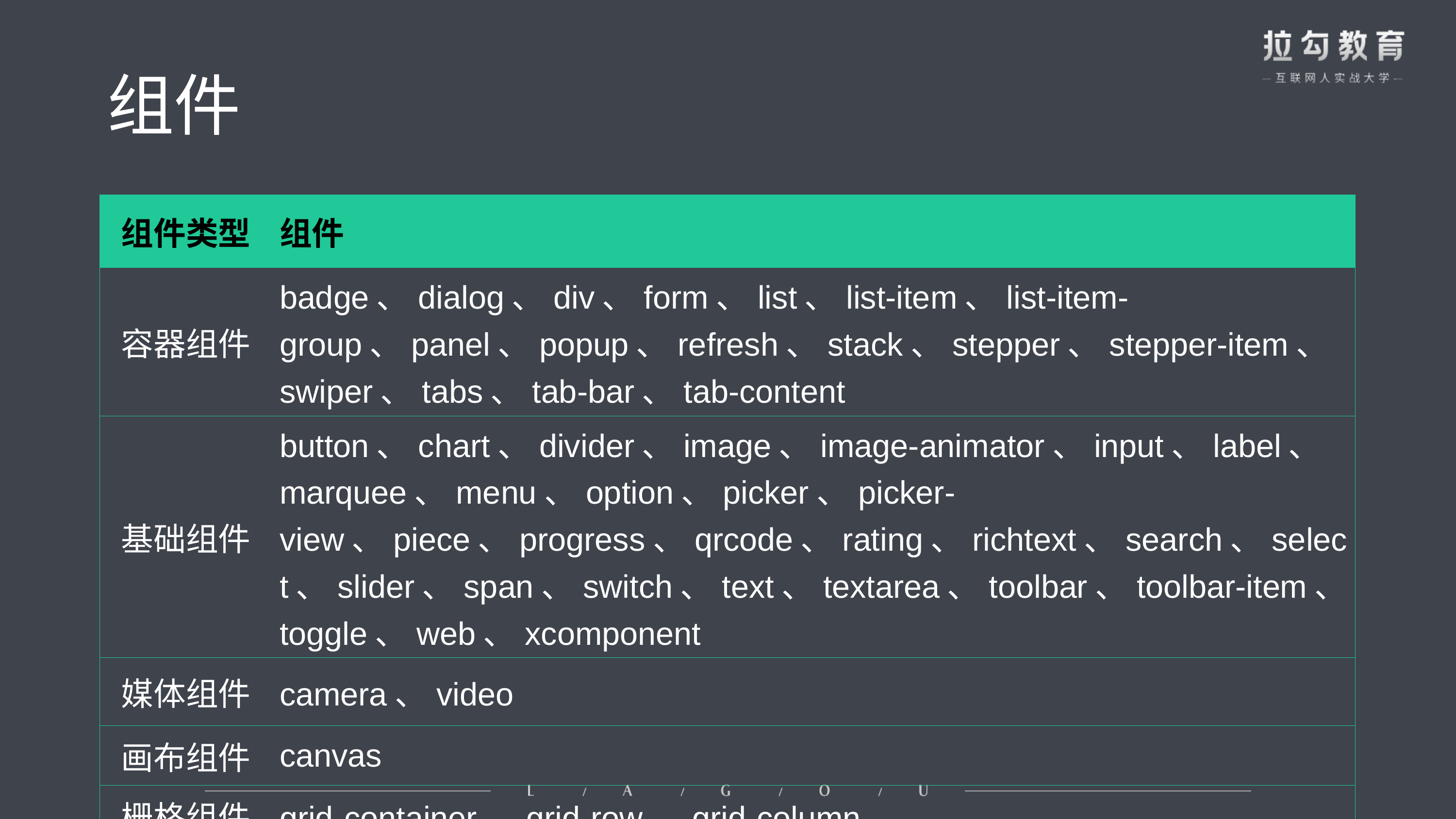

# 组件
| 组件类型 | 组件 |
| --- | --- |
| 容器组件 | badge、dialog、div、form、list、list-item、list-item-group、panel、popup、refresh、stack、stepper、stepper-item、swiper、tabs、tab-bar、tab-content |
| 基础组件 | button、chart、divider、image、image-animator、input、label、marquee、menu、option、picker、picker-view、piece、progress、qrcode、rating、richtext、search、select、slider、span、switch、text、textarea、toolbar、toolbar-item、toggle、web、xcomponent |
| 媒体组件 | camera、video |
| 画布组件 | canvas |
| 栅格组件 | grid-container、grid-row、grid-column |